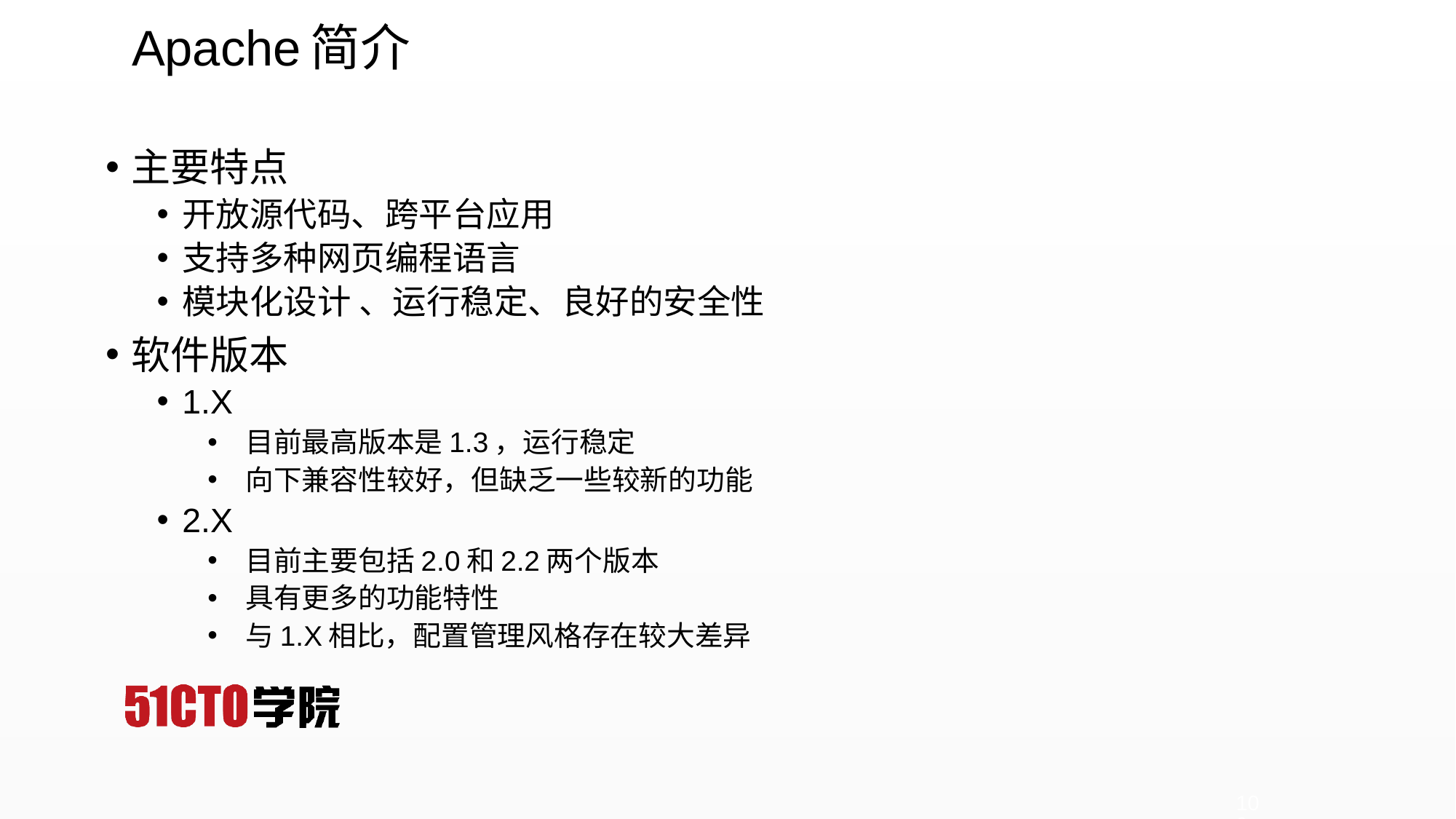

# Apache简介
主要特点
开放源代码、跨平台应用
支持多种网页编程语言
模块化设计 、运行稳定、良好的安全性
软件版本
1.X
 目前最高版本是1.3，运行稳定
 向下兼容性较好，但缺乏一些较新的功能
2.X
 目前主要包括2.0和2.2两个版本
 具有更多的功能特性
 与1.X相比，配置管理风格存在较大差异
109